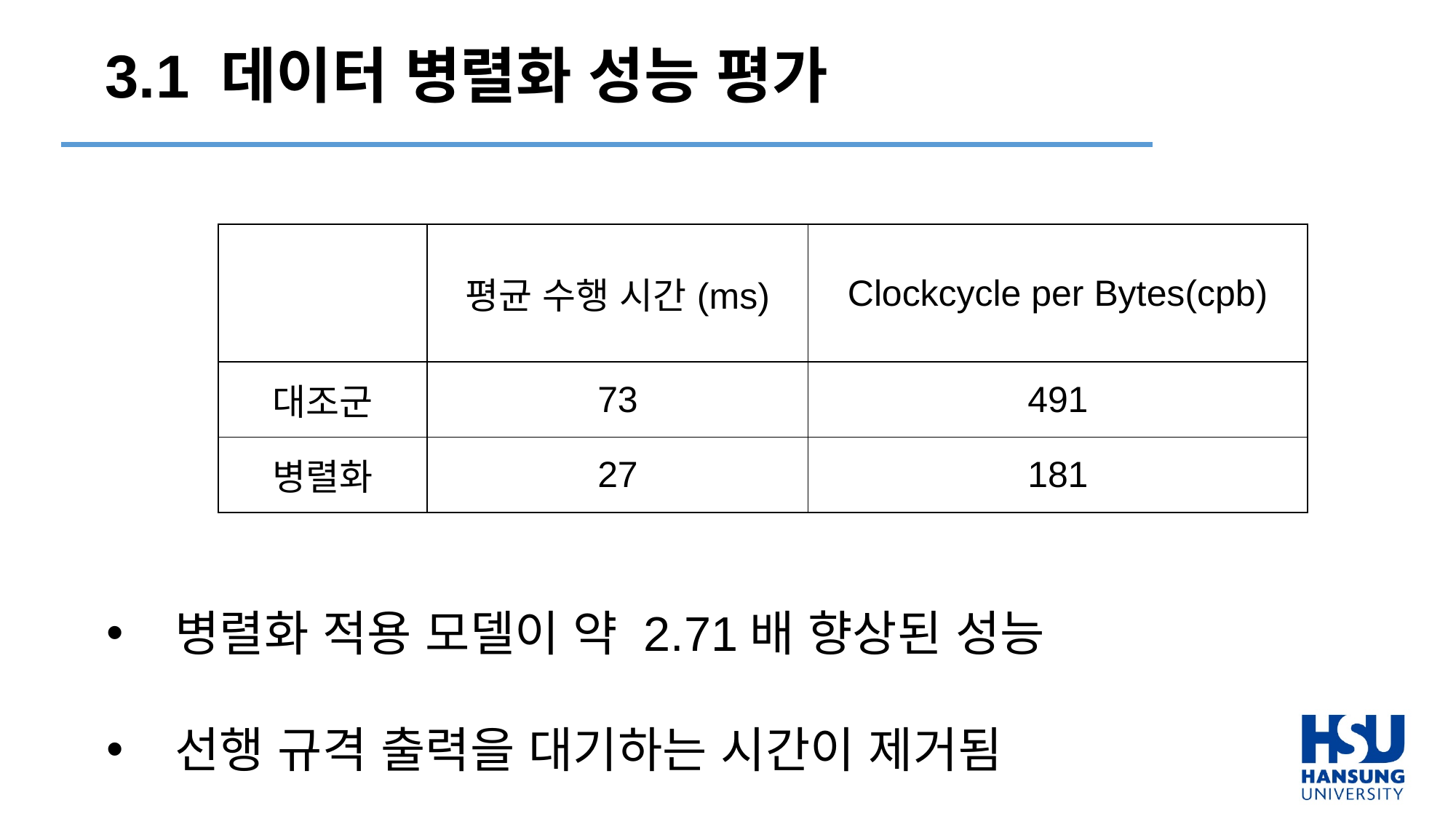

3.1 데이터 병렬화 성능 평가
|  | 평균 수행 시간(ms) | Clockcycle per Bytes(cpb) |
| --- | --- | --- |
| 대조군 | 73 | 491 |
| 병렬화 | 27 | 181 |
병렬화 적용 모델이 약 2.71배 향상된 성능
선행 규격 출력을 대기하는 시간이 제거됨